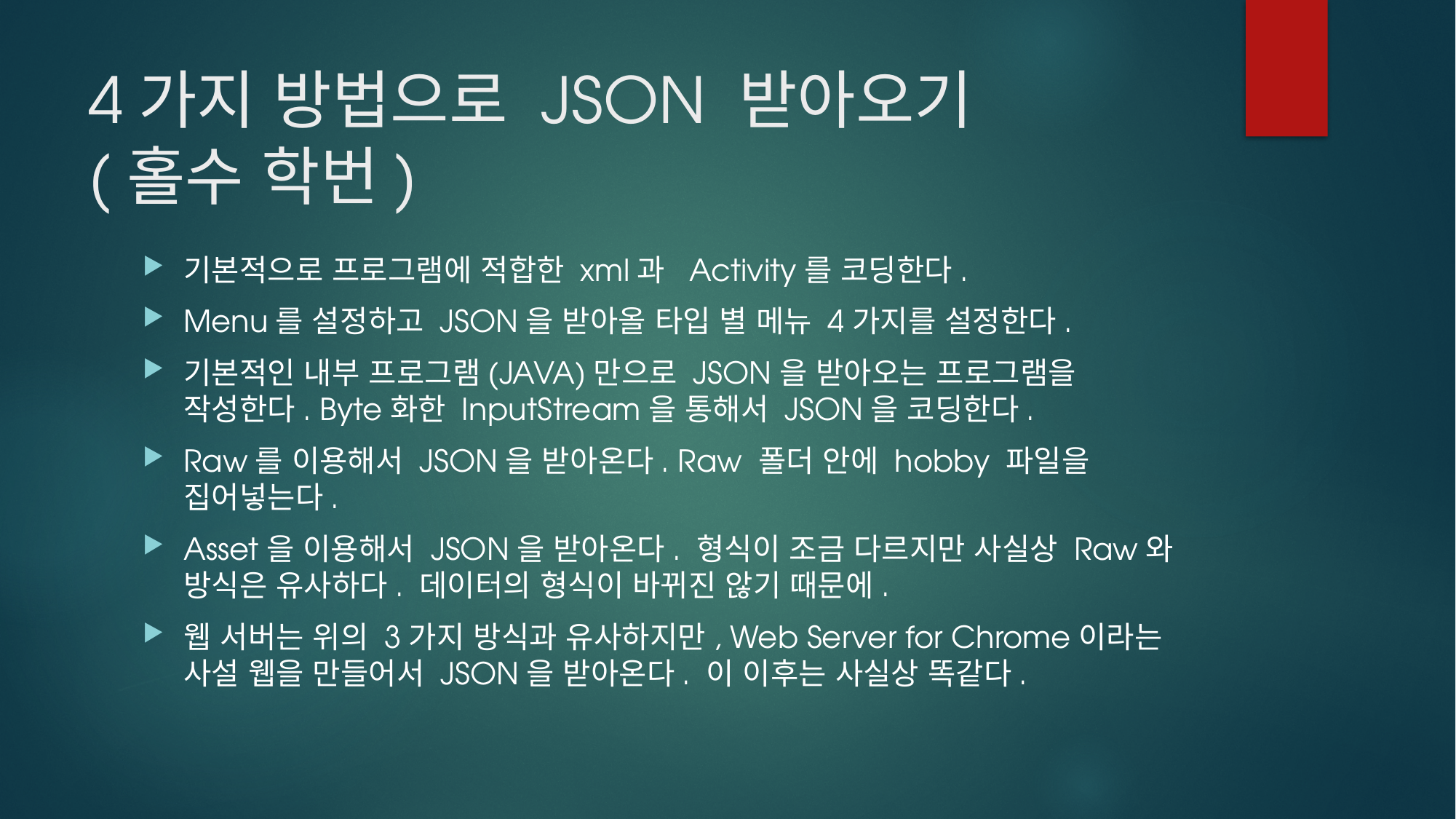

# 4가지 방법으로 JSON 받아오기 (홀수 학번)
기본적으로 프로그램에 적합한 xml과  Activity를 코딩한다.
Menu를 설정하고 JSON을 받아올 타입 별 메뉴 4가지를 설정한다.
기본적인 내부 프로그램(JAVA)만으로 JSON을 받아오는 프로그램을 작성한다. Byte화한 InputStream을 통해서 JSON을 코딩한다.
Raw를 이용해서 JSON을 받아온다. Raw 폴더 안에 hobby 파일을 집어넣는다.
Asset을 이용해서 JSON을 받아온다. 형식이 조금 다르지만 사실상 Raw와 방식은 유사하다. 데이터의 형식이 바뀌진 않기 때문에.
웹 서버는 위의 3가지 방식과 유사하지만, Web Server for Chrome이라는 사설 웹을 만들어서 JSON을 받아온다. 이 이후는 사실상 똑같다.